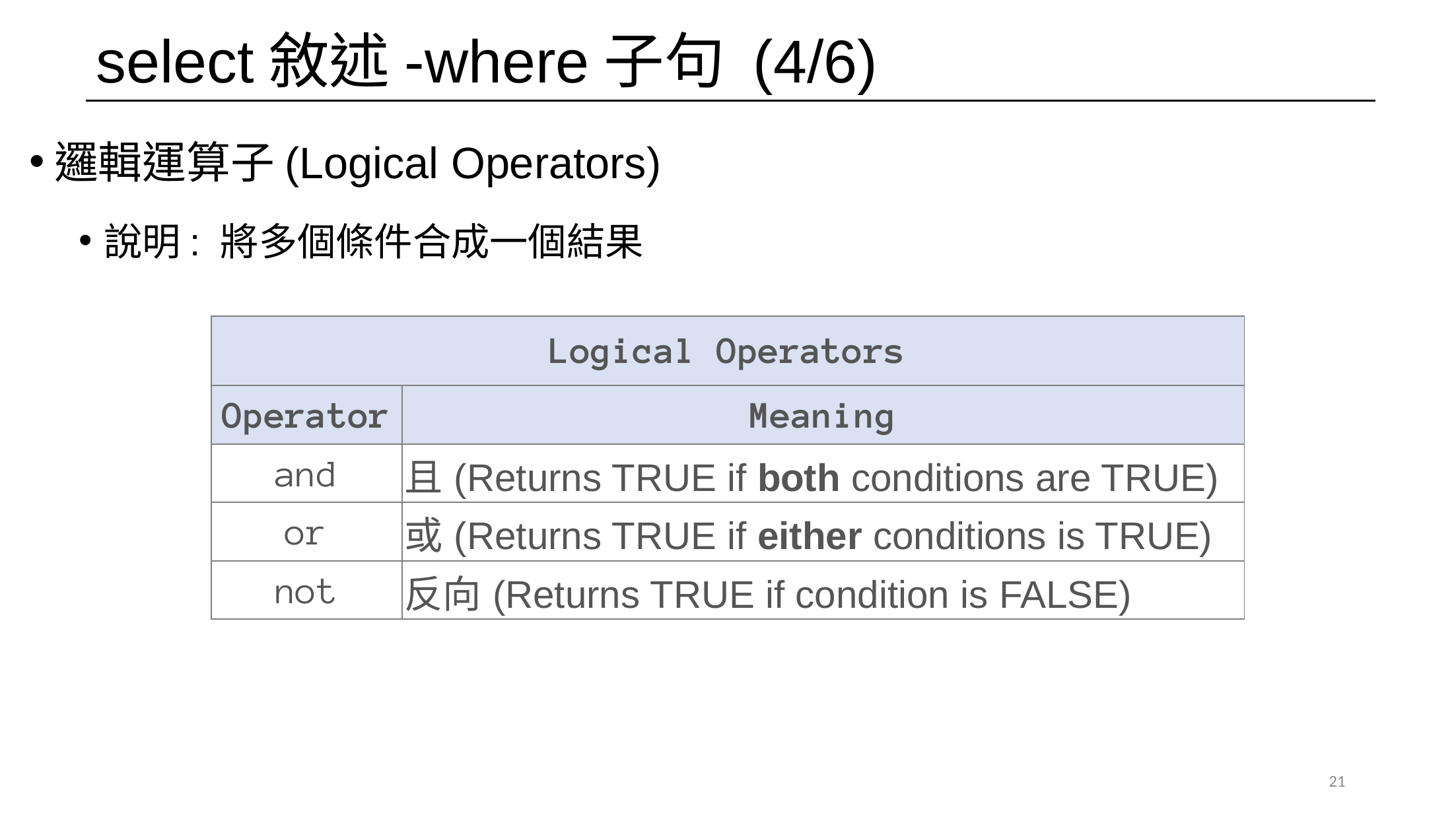

# select敘述-where子句 (4/6)
邏輯運算子(Logical Operators)
說明: 將多個條件合成一個結果

| Logical Operators |  |
| --- | --- |
| Operator | Meaning |
| and | 且(Returns TRUE if both conditions are TRUE) |
| or | 或(Returns TRUE if either conditions is TRUE) |
| not | 反向(Returns TRUE if condition is FALSE) |
21